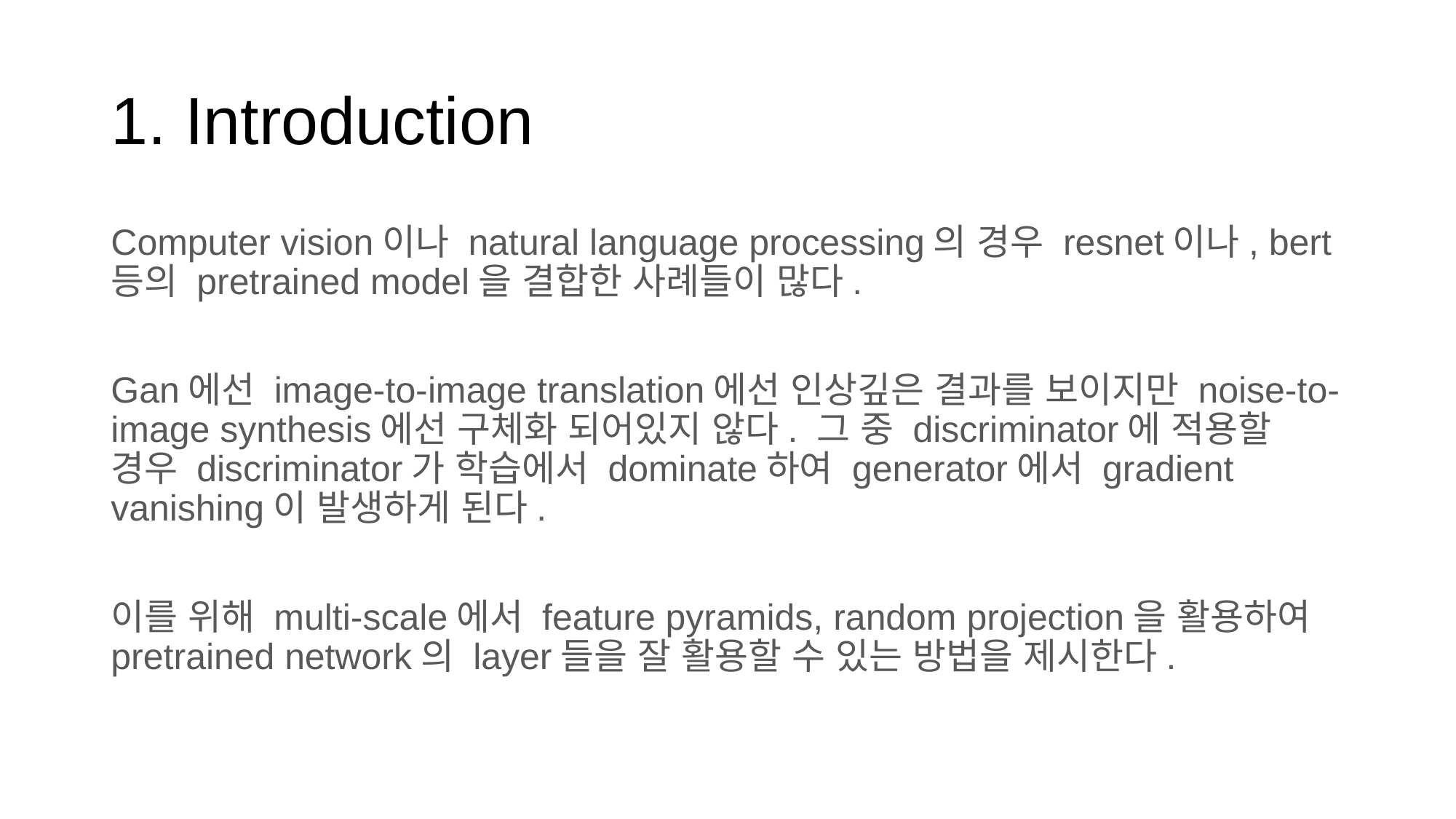

# 1. Introduction
Computer vision이나 natural language processing의 경우 resnet이나, bert 등의 pretrained model을 결합한 사례들이 많다.

Gan에선 image-to-image translation에선 인상깊은 결과를 보이지만 noise-to-image synthesis에선 구체화 되어있지 않다. 그 중 discriminator에 적용할 경우 discriminator가 학습에서 dominate하여 generator에서 gradient vanishing이 발생하게 된다.

이를 위해 multi-scale에서 feature pyramids, random projection을 활용하여 pretrained network의 layer들을 잘 활용할 수 있는 방법을 제시한다.